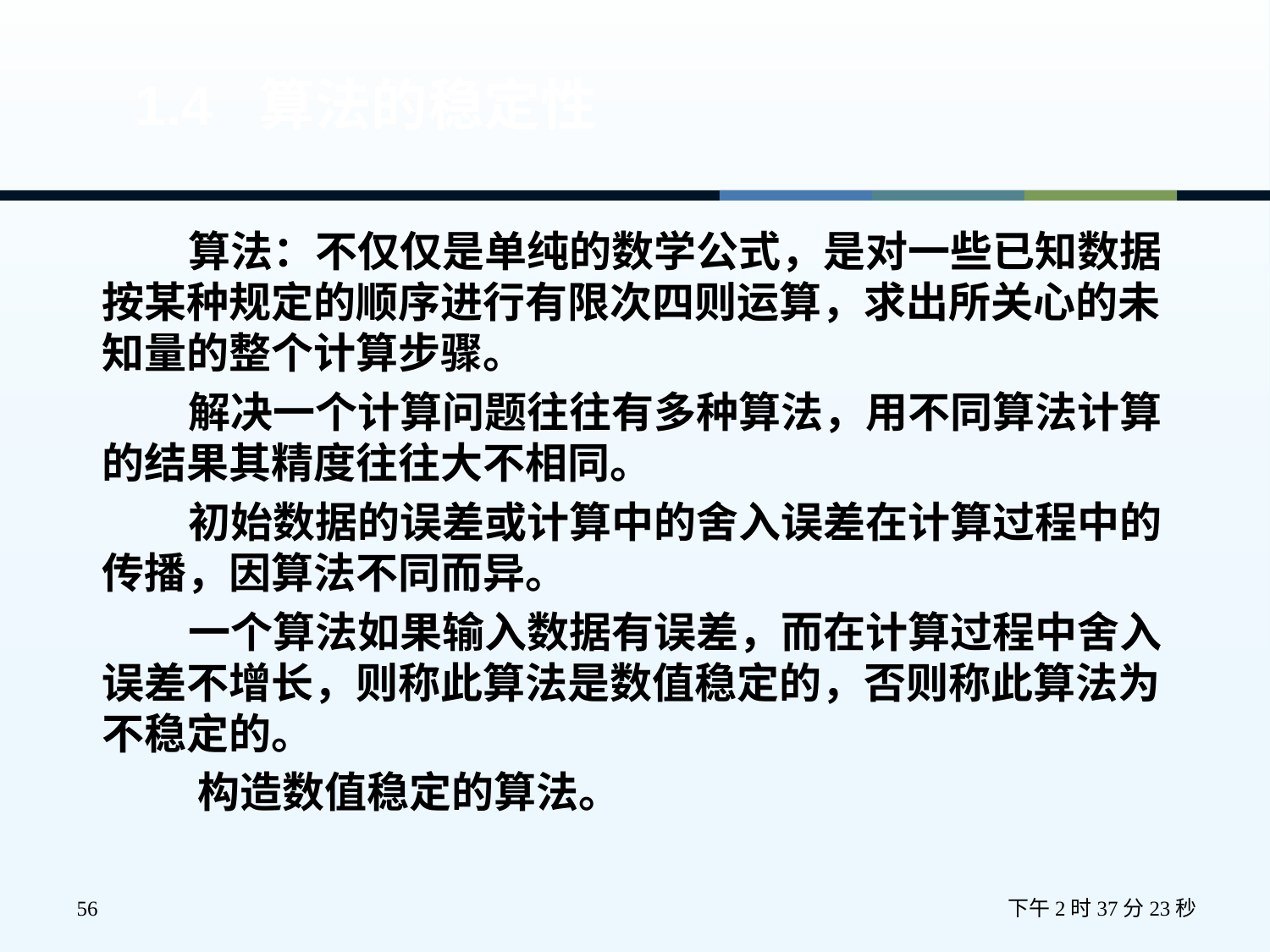

1.4  算法的稳定性
        算法：不仅仅是单纯的数学公式，是对一些已知数据按某种规定的顺序进行有限次四则运算，求出所关心的未知量的整个计算步骤。
        解决一个计算问题往往有多种算法，用不同算法计算的结果其精度往往大不相同。
        初始数据的误差或计算中的舍入误差在计算过程中的传播，因算法不同而异。
        一个算法如果输入数据有误差，而在计算过程中舍入误差不增长，则称此算法是数值稳定的，否则称此算法为不稳定的。
         构造数值稳定的算法。
56
下午2时37分23秒